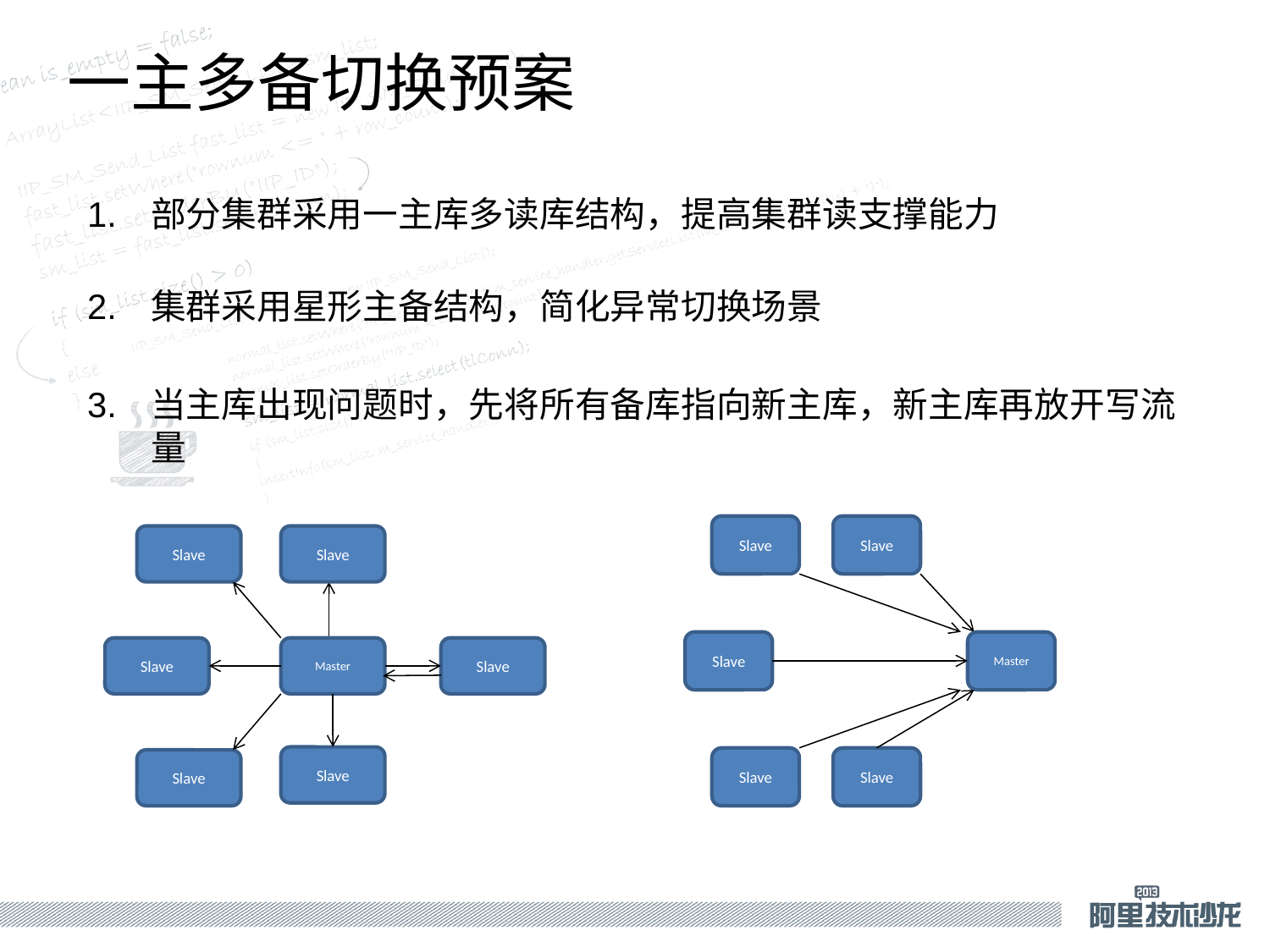

一主多备切换预案
部分集群采用一主库多读库结构，提高集群读支撑能力
集群采用星形主备结构，简化异常切换场景

当主库出现问题时，先将所有备库指向新主库，新主库再放开写流量

Slave
Slave
Slave
Master
Slave
Slave
Slave
Slave
Slave
Master
Slave
Slave
Slave